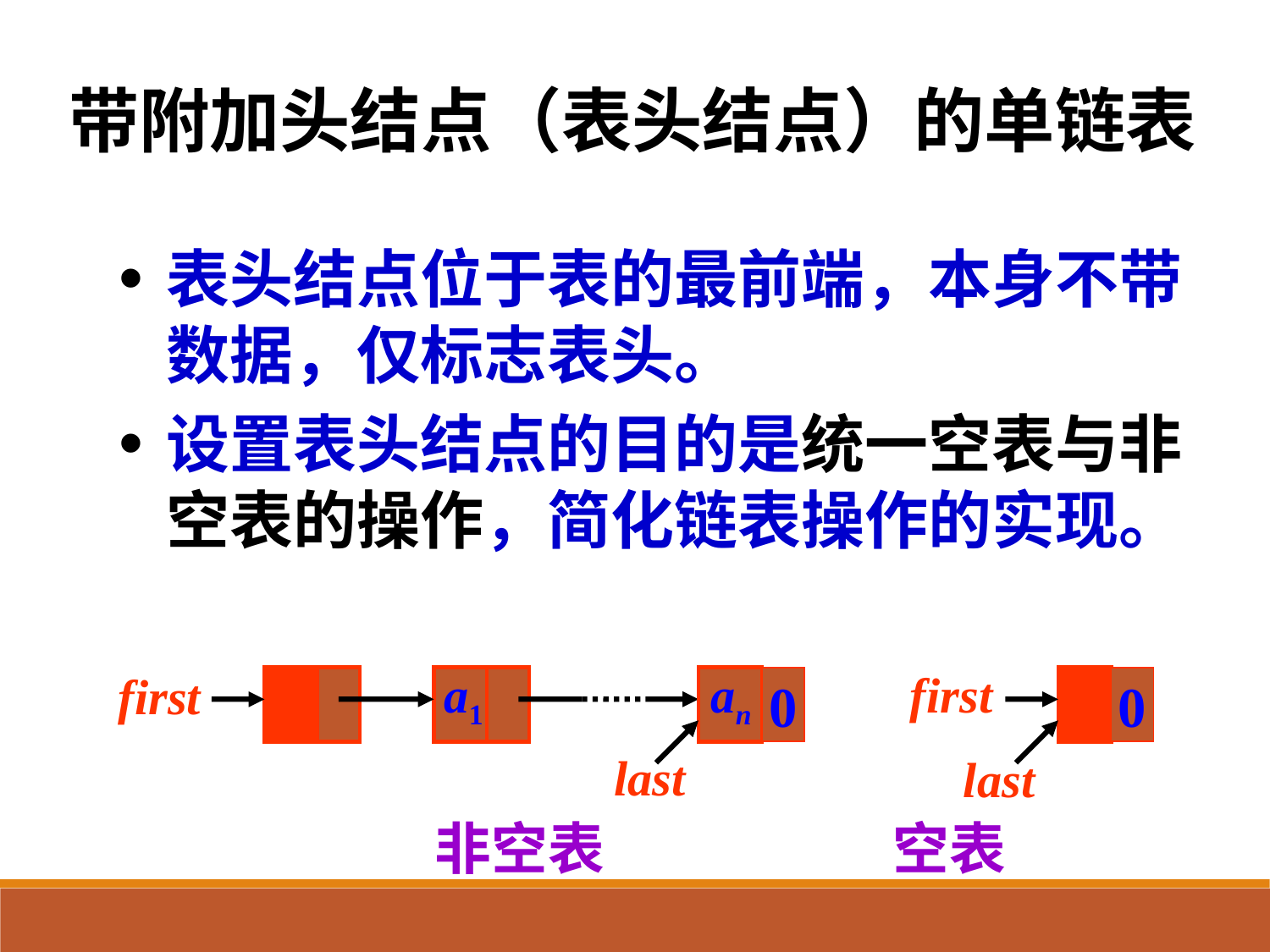

带附加头结点（表头结点）的单链表
表头结点位于表的最前端，本身不带数据，仅标志表头。
设置表头结点的目的是统一空表与非空表的操作，简化链表操作的实现。
a1
an
first
first

0

0

last
last
非空表		      空表